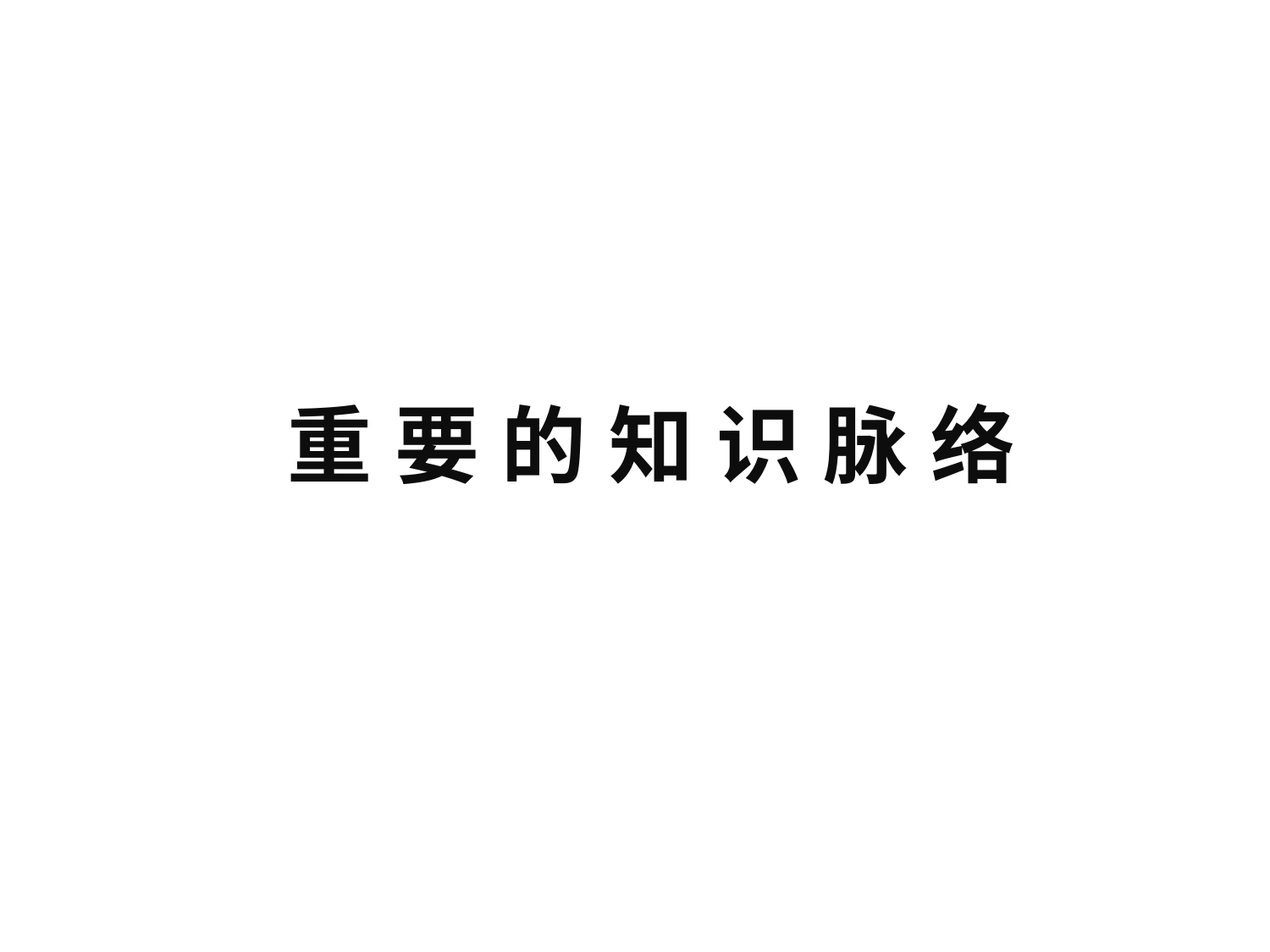

重 要 的 知 识 脉 络